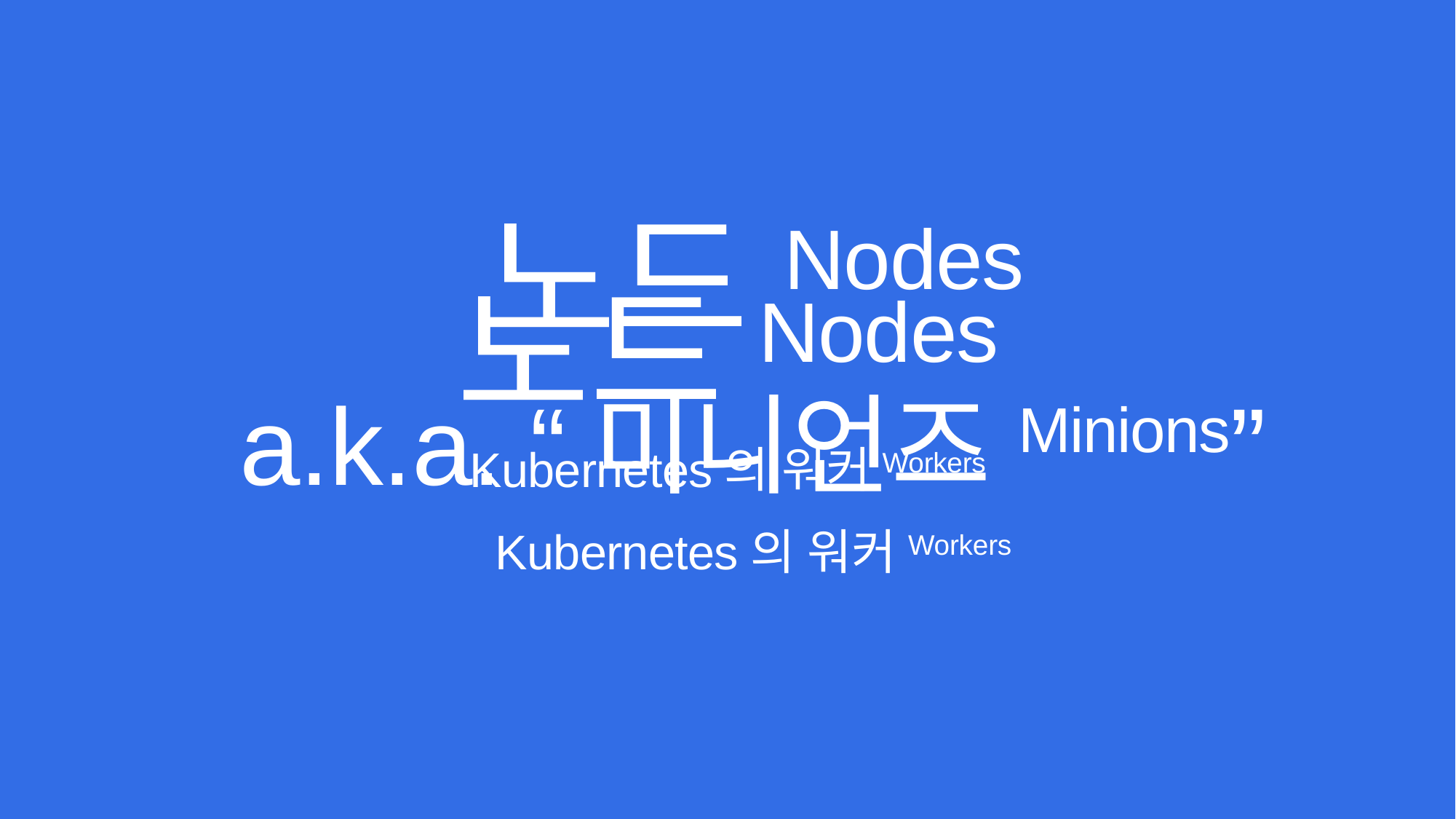

노드Nodes
a.k.a. “미니언즈Minions”
Kubernetes의 워커Workers
# 노드Nodes
Kubernetes의 워커Workers